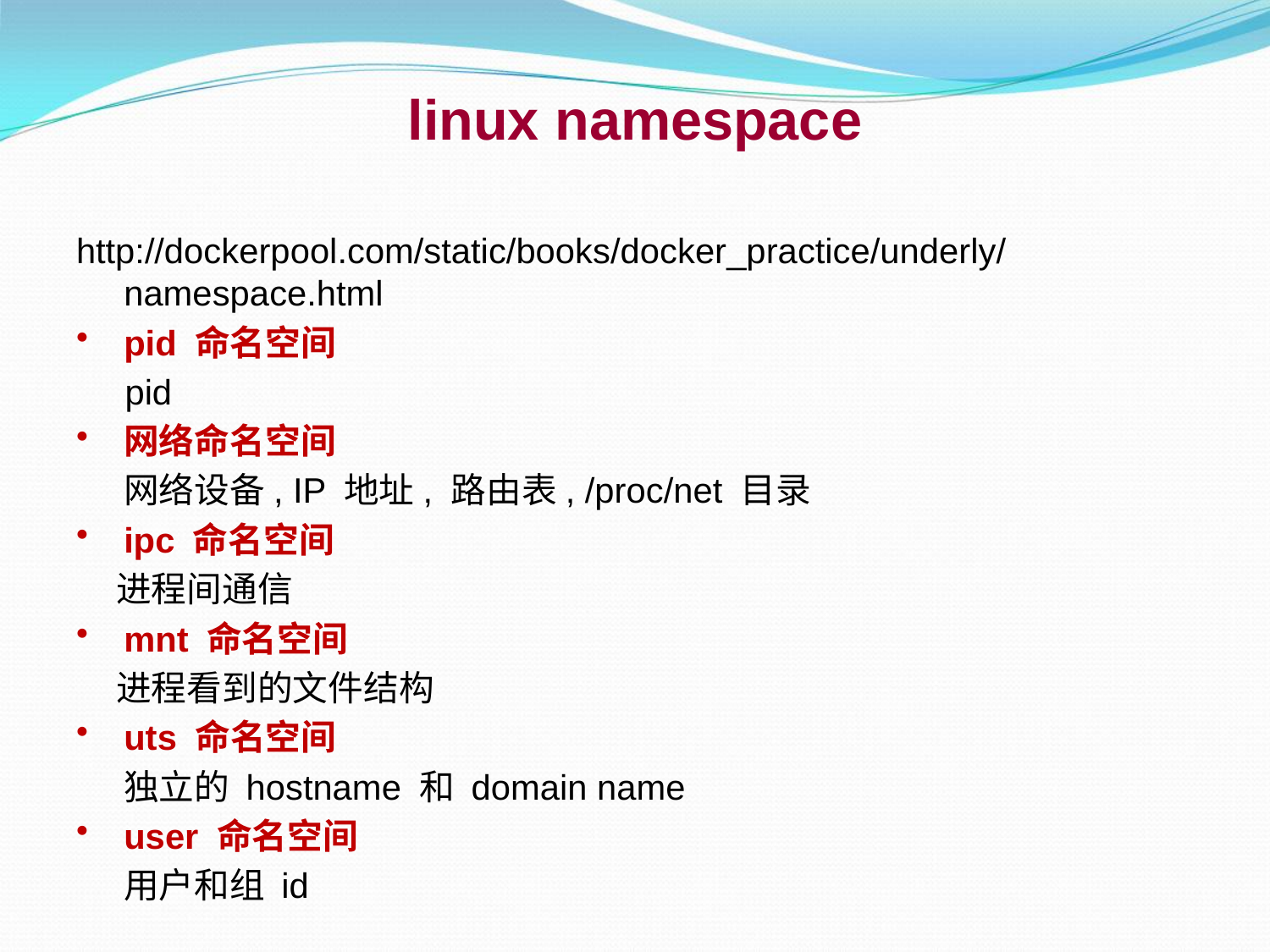

# linux namespace
http://dockerpool.com/static/books/docker_practice/underly/namespace.html
pid 命名空间
     pid
网络命名空间
     网络设备, IP 地址, 路由表, /proc/net 目录
ipc 命名空间
    进程间通信
mnt 命名空间
    进程看到的文件结构
uts 命名空间
     独立的 hostname 和 domain name
user 命名空间
     用户和组 id